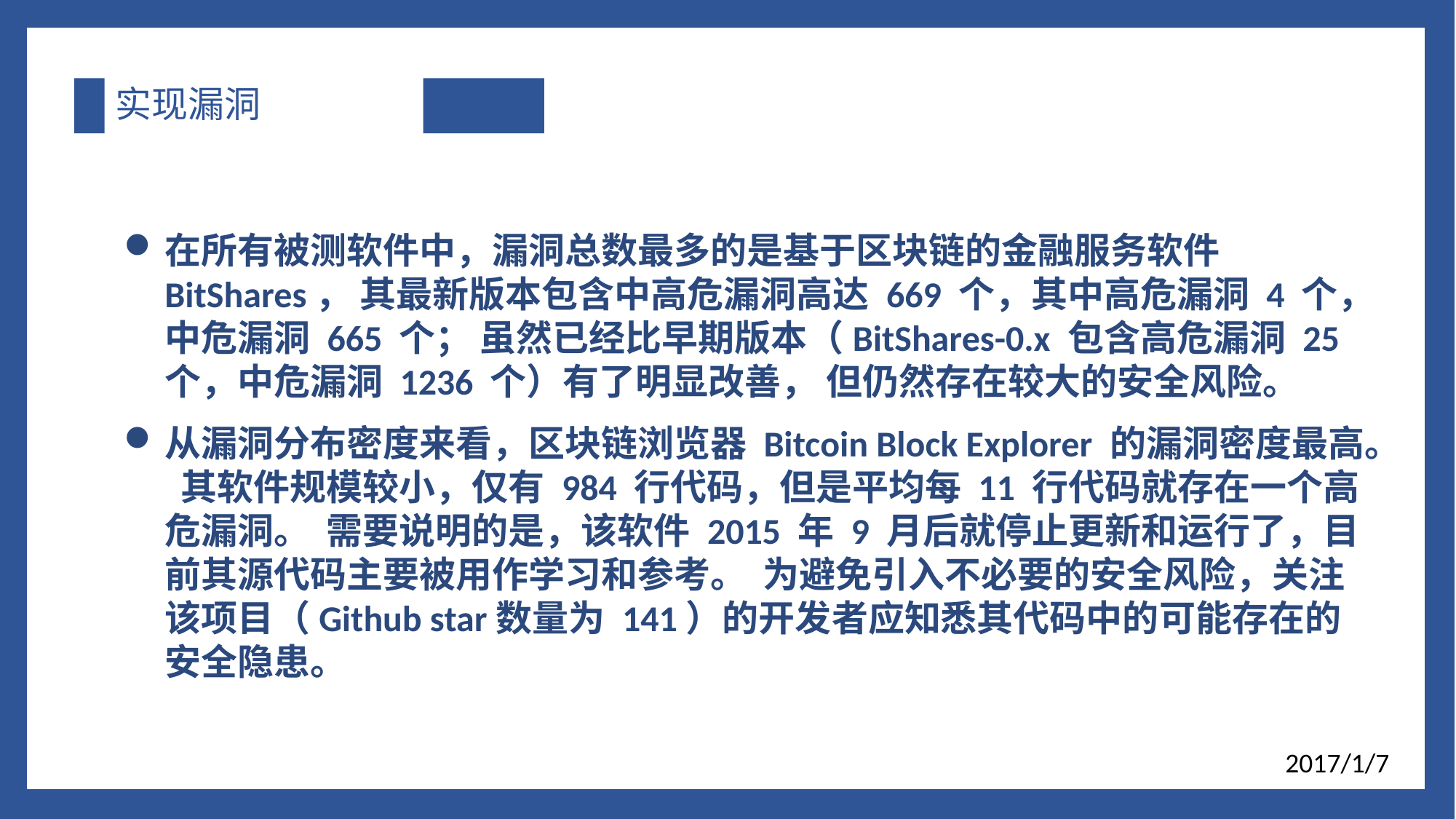

# 实现漏洞
在所有被测软件中，漏洞总数最多的是基于区块链的金融服务软件 BitShares， 其最新版本包含中高危漏洞高达 669 个，其中高危漏洞 4 个，中危漏洞 665 个； 虽然已经比早期版本（BitShares-0.x 包含高危漏洞 25 个，中危漏洞 1236 个）有了明显改善， 但仍然存在较大的安全风险。
从漏洞分布密度来看，区块链浏览器 Bitcoin Block Explorer 的漏洞密度最高。  其软件规模较小，仅有 984 行代码，但是平均每 11 行代码就存在一个高危漏洞。  需要说明的是，该软件 2015 年 9 月后就停止更新和运行了，目前其源代码主要被用作学习和参考。  为避免引入不必要的安全风险，关注该项目（Github star数量为 141）的开发者应知悉其代码中的可能存在的安全隐患。
2017/1/7